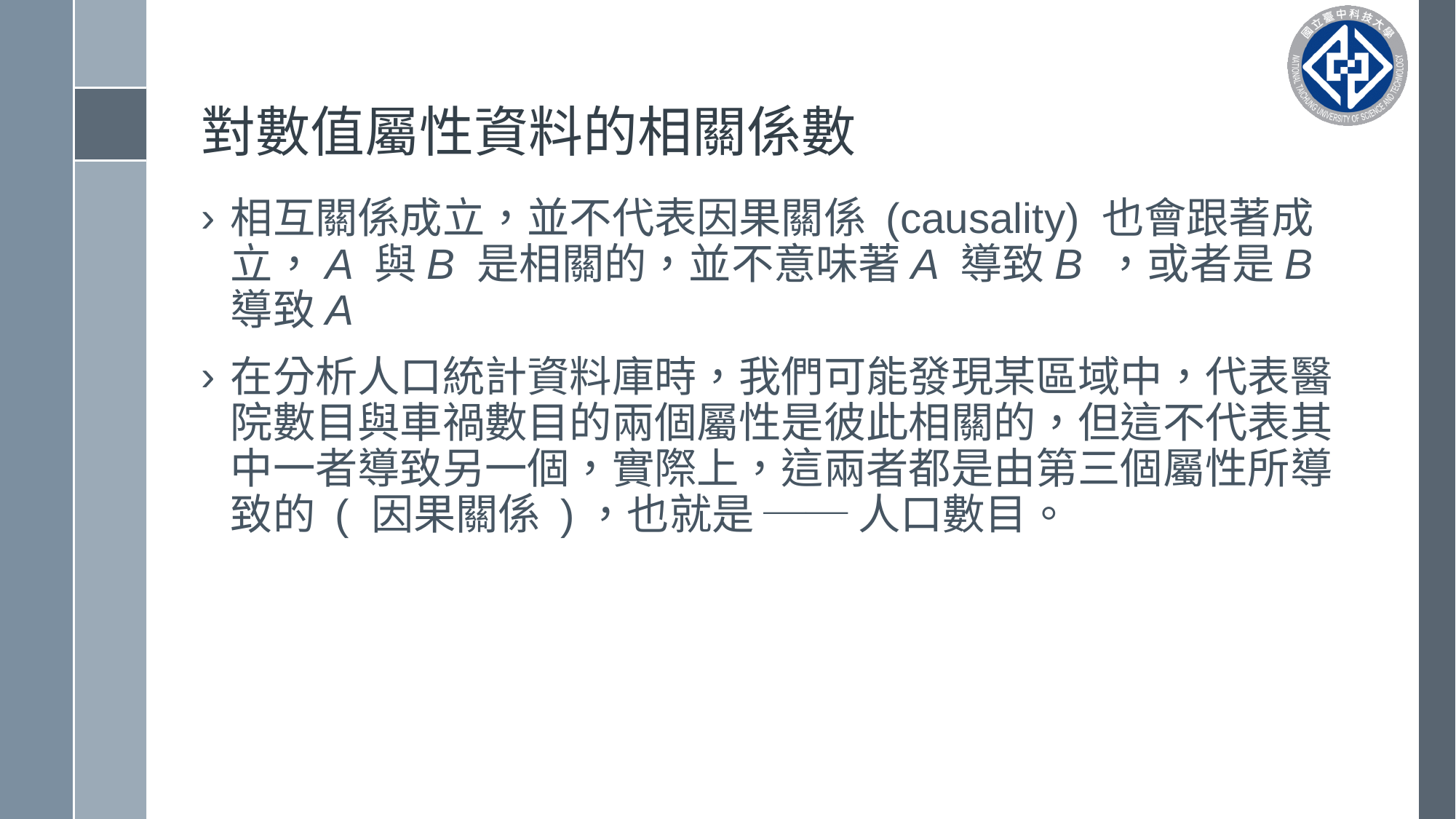

# 對數值屬性資料的相關係數
相互關係成立，並不代表因果關係 (causality) 也會跟著成立，A 與B 是相關的，並不意味著A 導致B ，或者是B 導致A
在分析人口統計資料庫時，我們可能發現某區域中，代表醫院數目與車禍數目的兩個屬性是彼此相關的，但這不代表其中一者導致另一個，實際上，這兩者都是由第三個屬性所導致的 ( 因果關係 )，也就是 ── 人口數目。